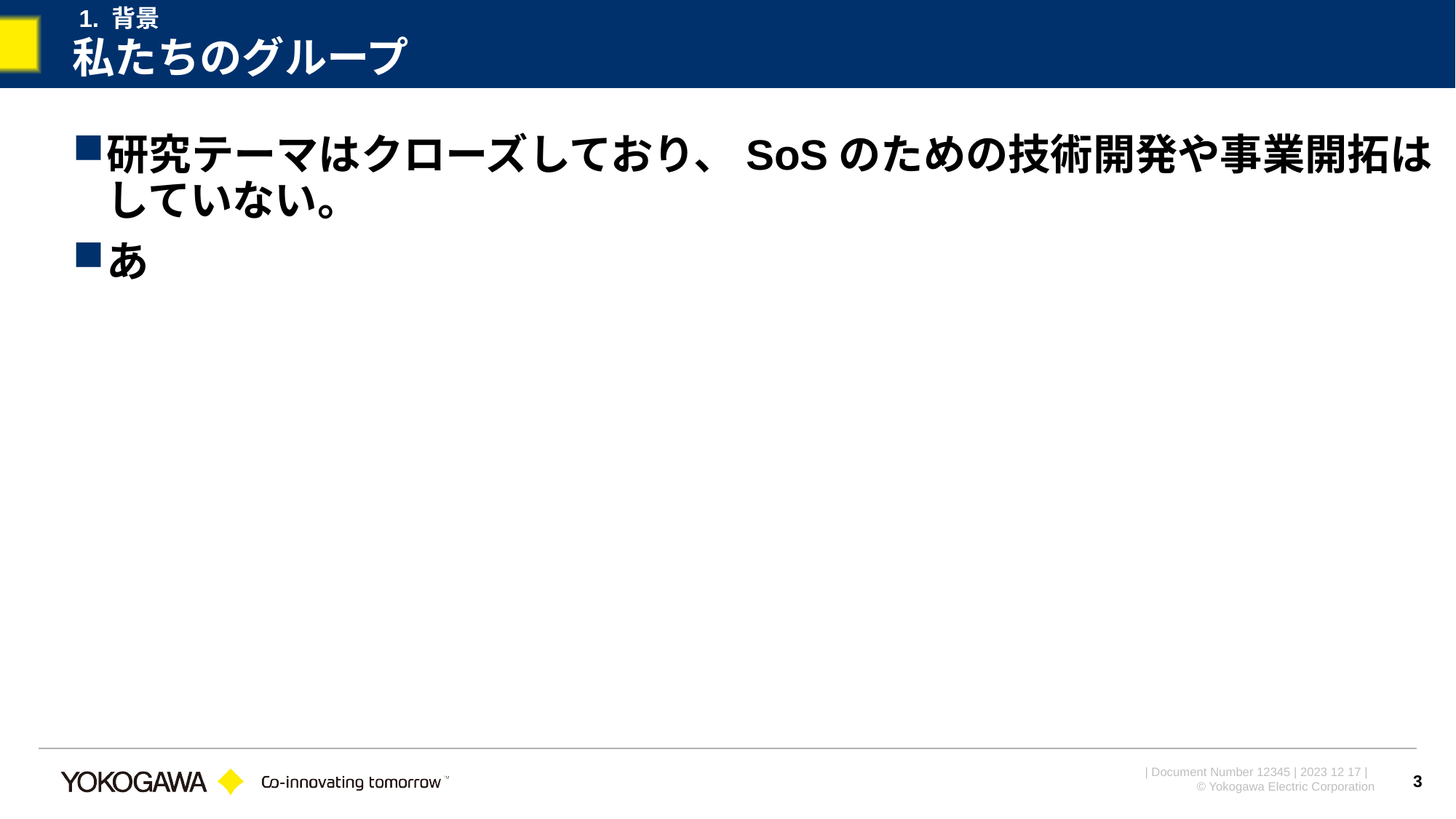

1. 背景
私たちのグループ
研究テーマはクローズしており、SoSのための技術開発や事業開拓はしていない。
あ
3